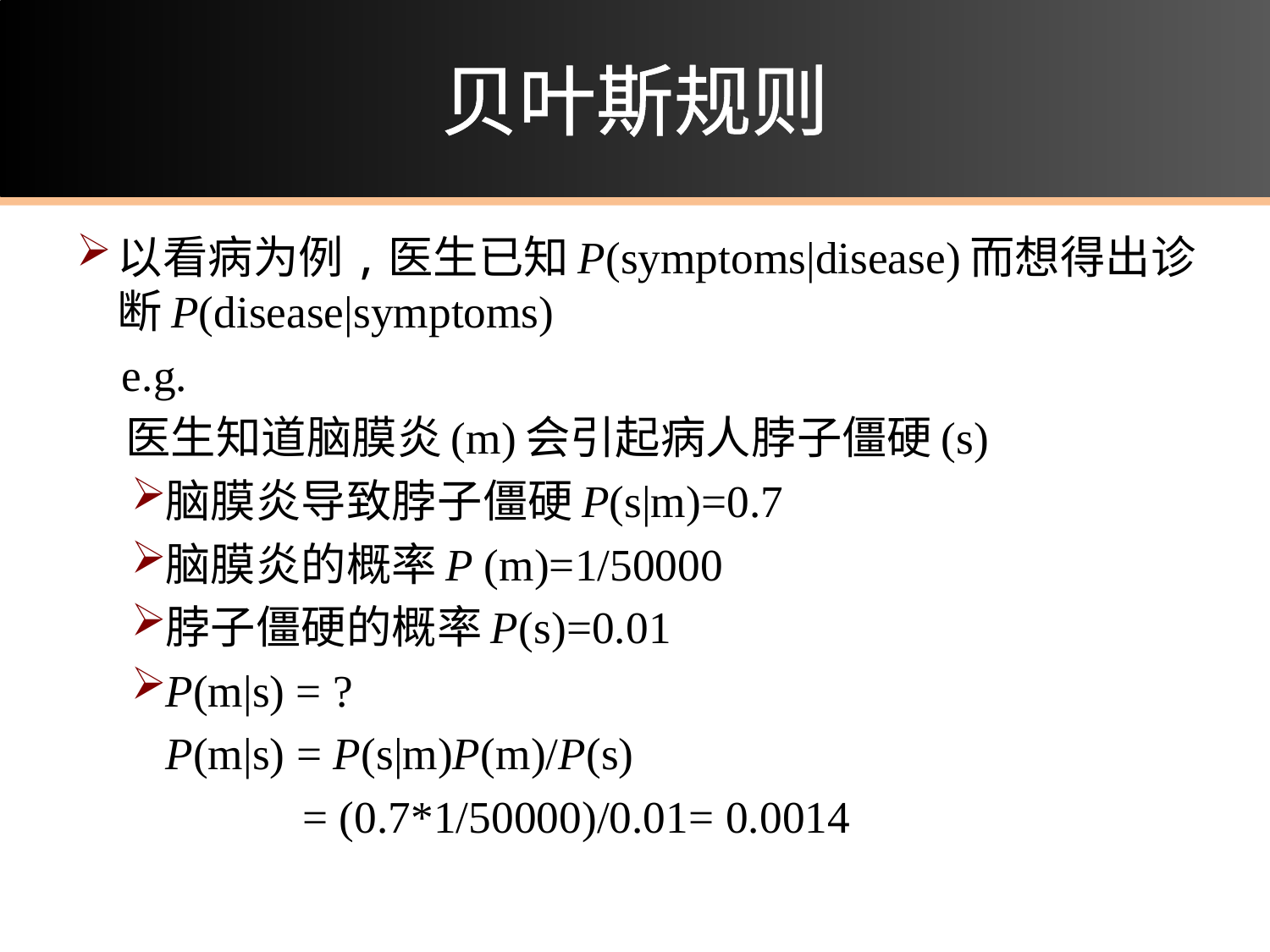

# 贝叶斯规则
以看病为例,医生已知P(symptoms|disease)而想得出诊断P(disease|symptoms)
    e.g.
    医生知道脑膜炎(m)会引起病人脖子僵硬(s)
脑膜炎导致脖子僵硬P(s|m)=0.7
脑膜炎的概率P (m)=1/50000
脖子僵硬的概率P(s)=0.01
P(m|s) = ?
   P(m|s) = P(s|m)P(m)/P(s)
               = (0.7*1/50000)/0.01= 0.0014